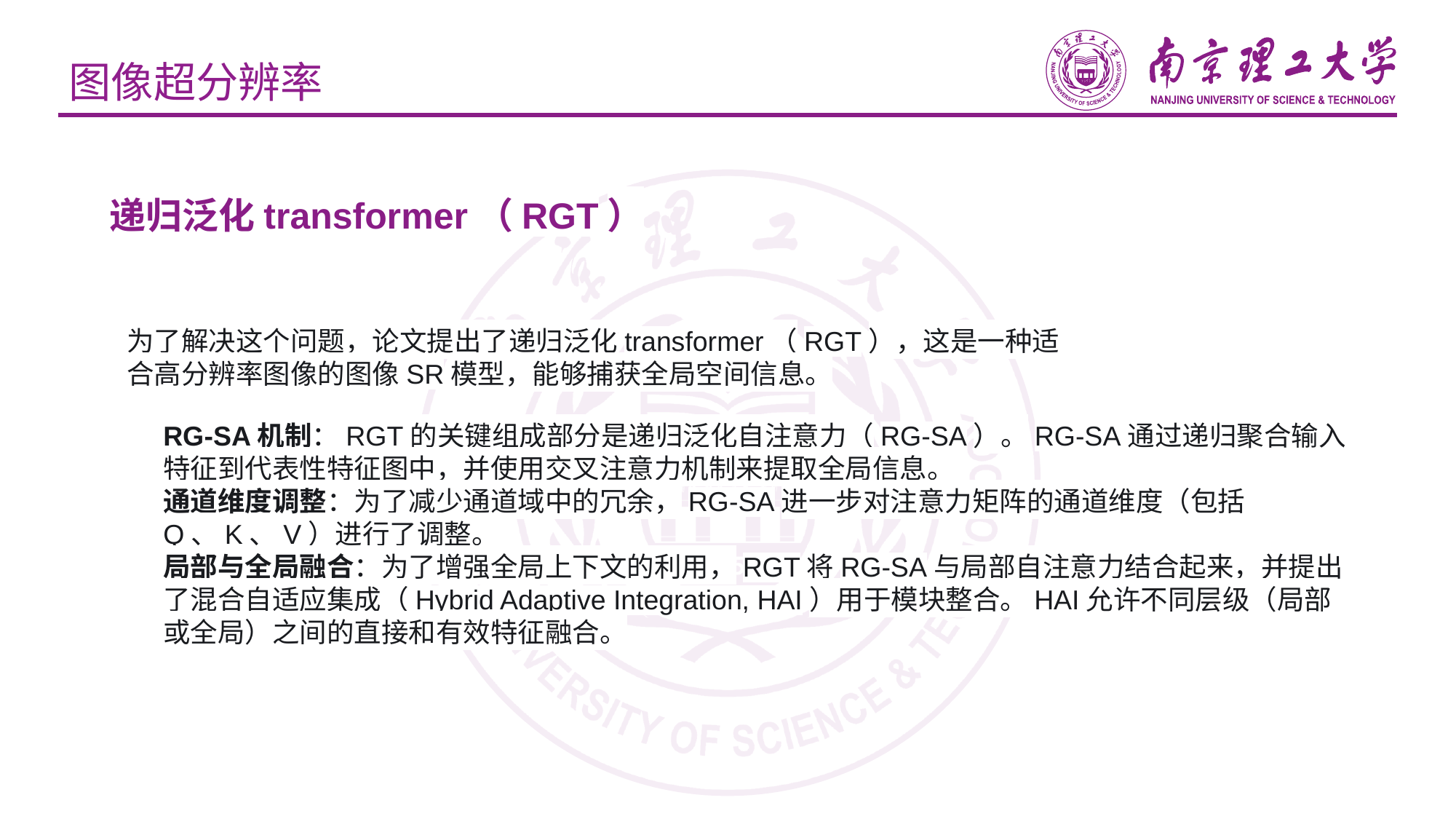

# 图像超分辨率
递归泛化transformer（RGT）
为了解决这个问题，论文提出了递归泛化transformer（RGT），这是一种适合高分辨率图像的图像SR模型，能够捕获全局空间信息。
RG-SA机制：RGT的关键组成部分是递归泛化自注意力（RG-SA）。RG-SA通过递归聚合输入特征到代表性特征图中，并使用交叉注意力机制来提取全局信息。
通道维度调整：为了减少通道域中的冗余，RG-SA进一步对注意力矩阵的通道维度（包括Q、K、V）进行了调整。
局部与全局融合：为了增强全局上下文的利用，RGT将RG-SA与局部自注意力结合起来，并提出了混合自适应集成（Hybrid Adaptive Integration, HAI）用于模块整合。HAI允许不同层级（局部或全局）之间的直接和有效特征融合。